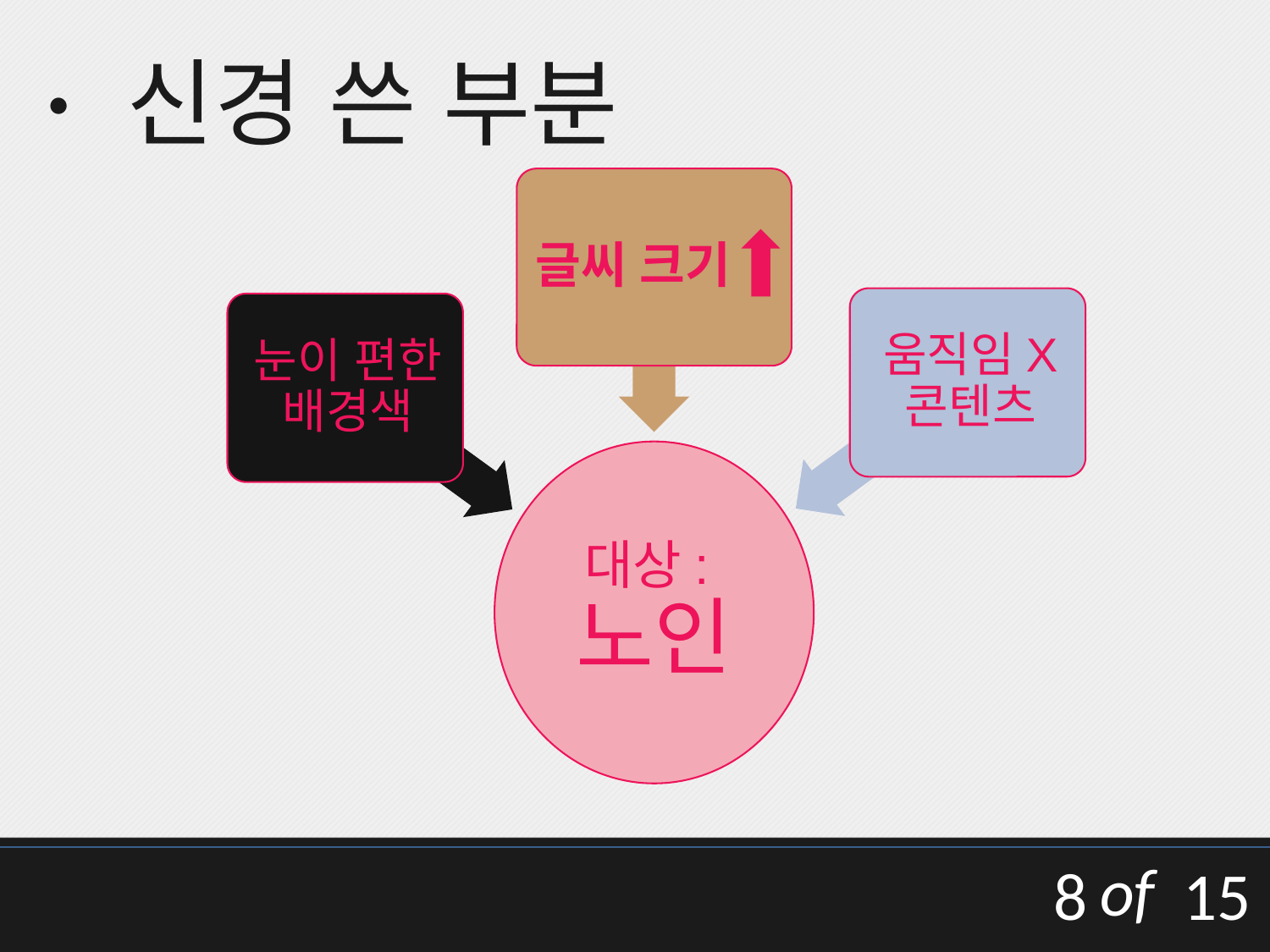

· 신경 쓴 부분
대상:  노인
눈이 편한 배경색
글씨 크기
움직임X 콘텐츠

of
8
15